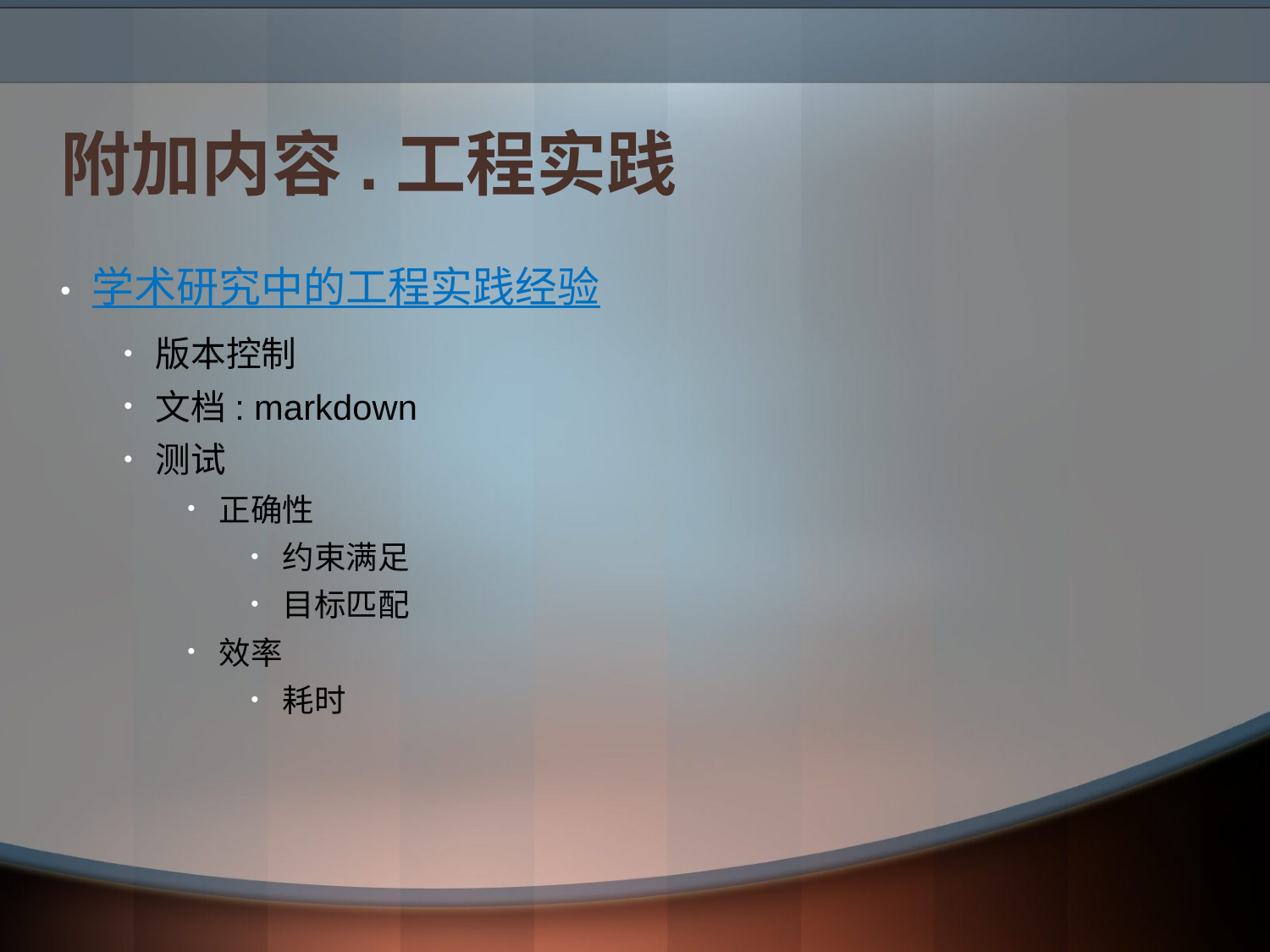

# 附加内容.工程实践
学术研究中的工程实践经验
版本控制
文档: markdown
测试
正确性
约束满足
目标匹配
效率
耗时